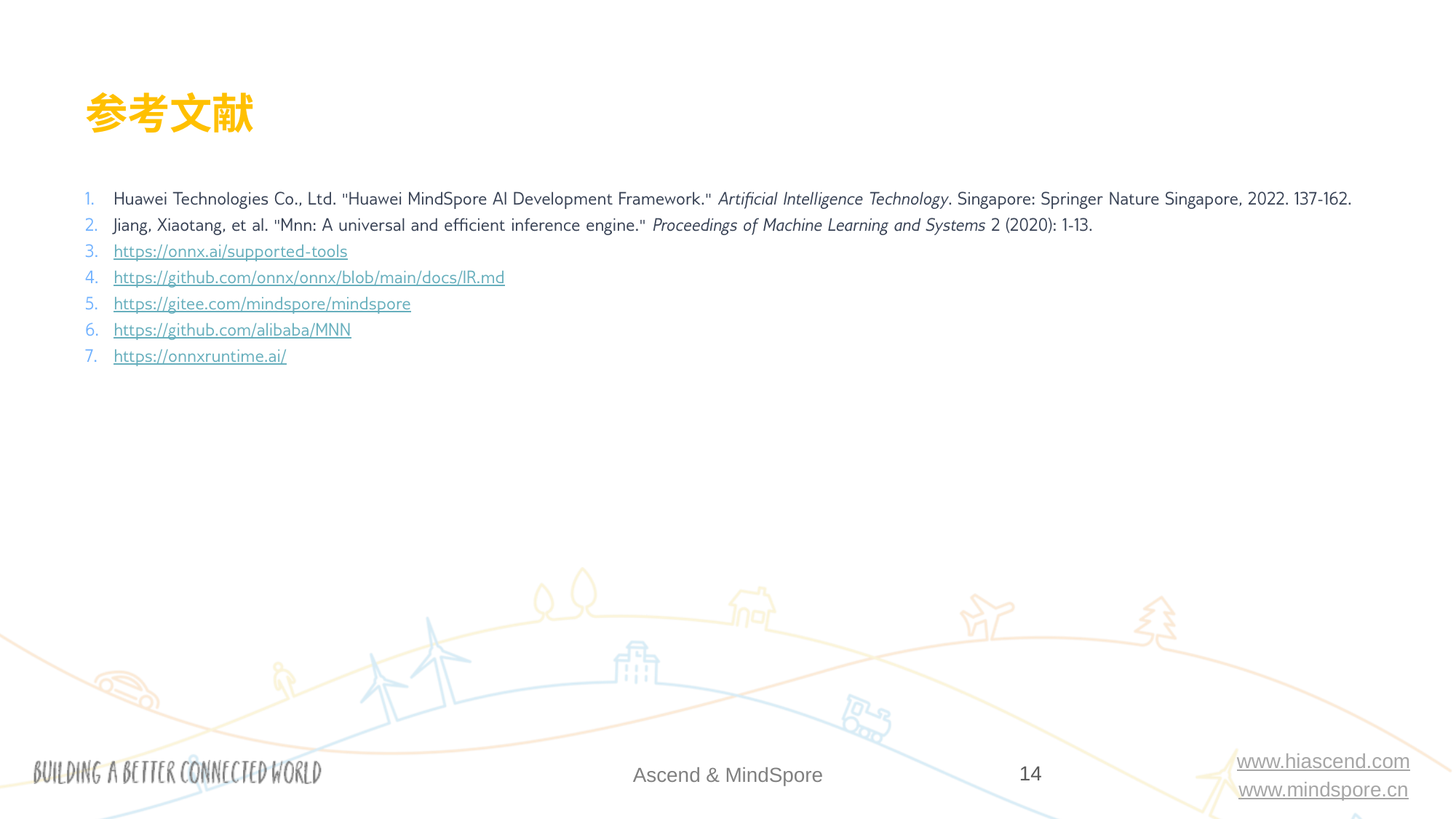

# 参考文献
Huawei Technologies Co., Ltd. "Huawei MindSpore AI Development Framework." Artificial Intelligence Technology. Singapore: Springer Nature Singapore, 2022. 137-162.
Jiang, Xiaotang, et al. "Mnn: A universal and efficient inference engine." Proceedings of Machine Learning and Systems 2 (2020): 1-13.
https://onnx.ai/supported-tools
https://github.com/onnx/onnx/blob/main/docs/IR.md
https://gitee.com/mindspore/mindspore
https://github.com/alibaba/MNN
https://onnxruntime.ai/